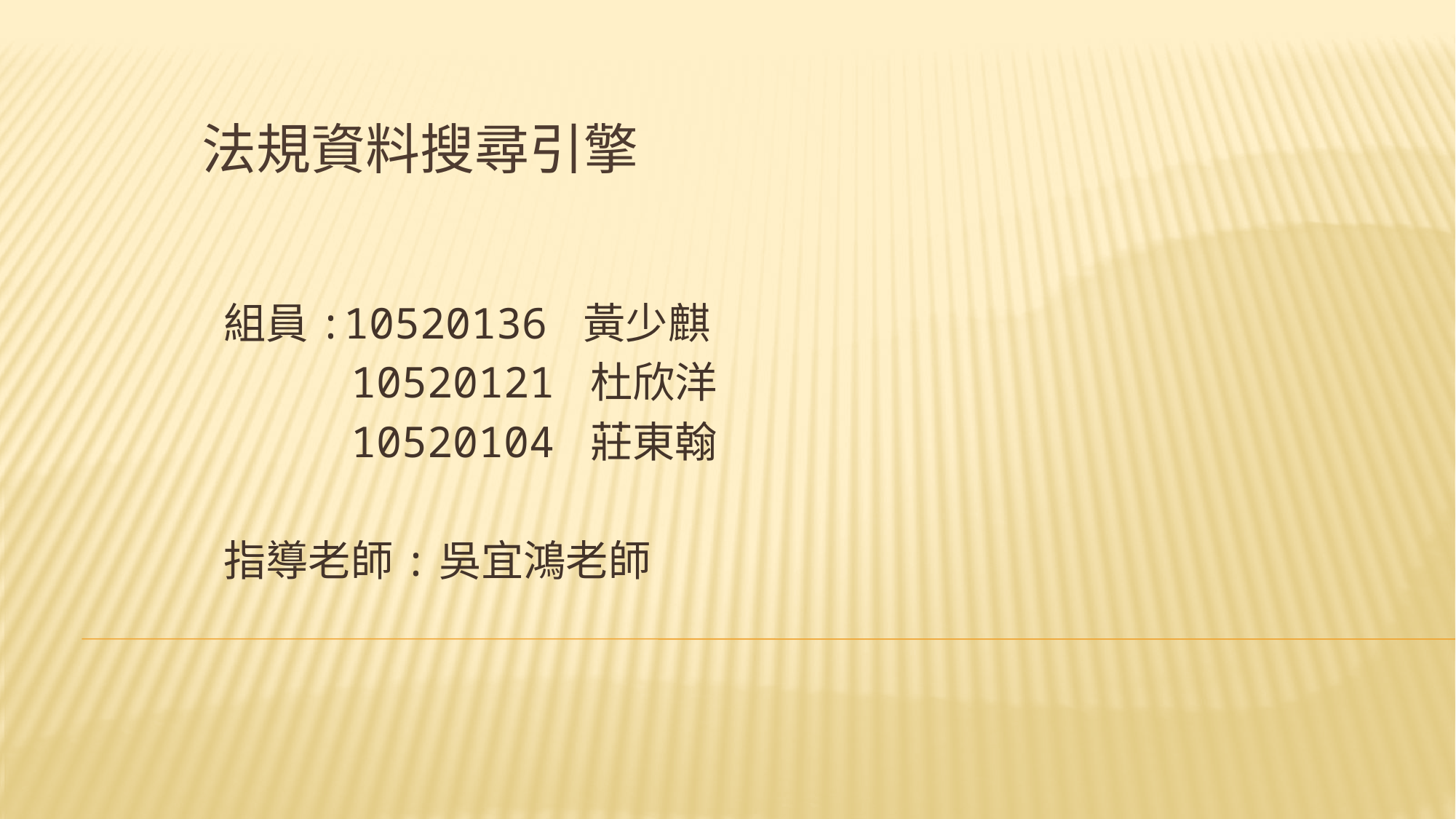

# 法規資料搜尋引擎
組員:10520136 黃少麒
     10520121 杜欣洋
     10520104 莊東翰

指導老師:吳宜鴻老師